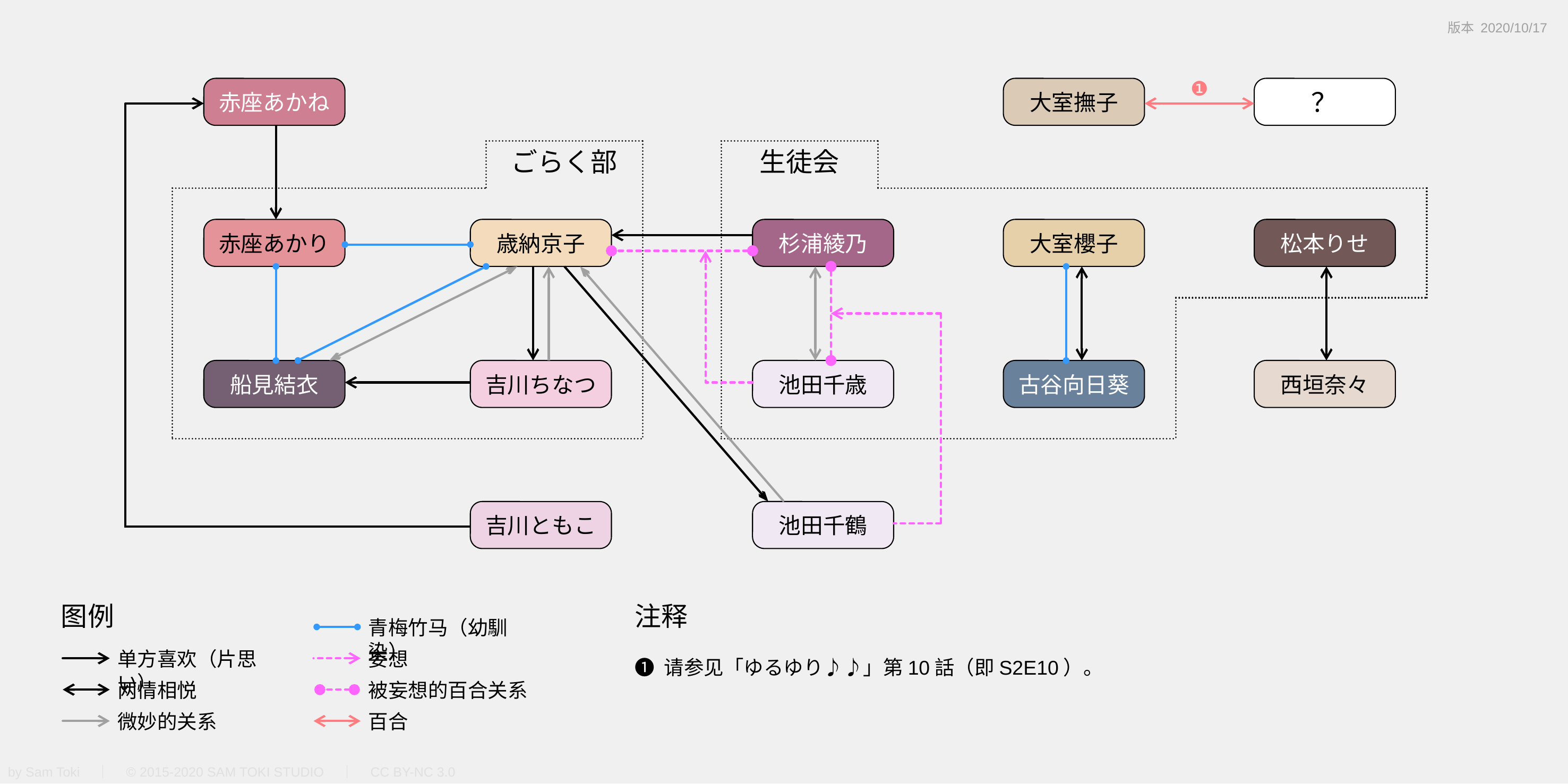

版本 2020/10/17
❶
注释
❶ 请参见「ゆるゆり♪♪」第10話（即S2E10）。
赤座あかね
大室撫子
？
赤座あかり
歳納京子
杉浦綾乃
大室櫻子
松本りせ
船見結衣
吉川ちなつ
池田千歳
古谷向日葵
西垣奈々
吉川ともこ
池田千鶴
ごらく部
生徒会
图例
青梅竹马（幼馴染）
妄想
单方喜欢（片思い）
两情相悦
被妄想的百合关系
微妙的关系
百合
by Sam Toki　｜　© 2015-2020 SAM TOKI STUDIO　｜　CC BY-NC 3.0